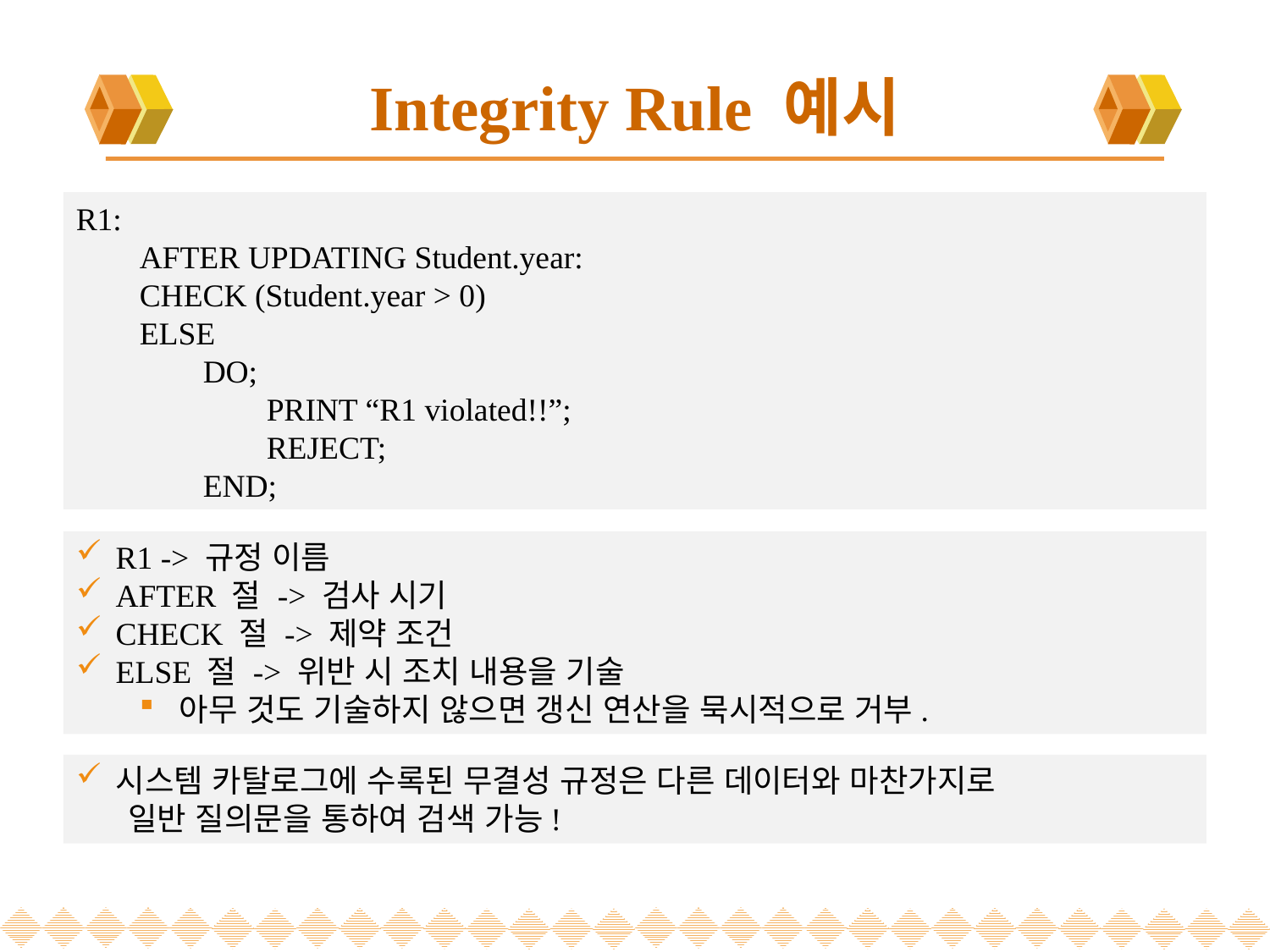

# Integrity Rule 예시
R1:
AFTER UPDATING Student.year:
CHECK (Student.year > 0)
ELSE
DO;
PRINT “R1 violated!!”;
REJECT;
END;
R1 -> 규정 이름
AFTER 절 -> 검사 시기
CHECK 절 -> 제약 조건
ELSE 절 -> 위반 시 조치 내용을 기술
아무 것도 기술하지 않으면 갱신 연산을 묵시적으로 거부.
시스템 카탈로그에 수록된 무결성 규정은 다른 데이터와 마찬가지로
     일반 질의문을 통하여 검색 가능!